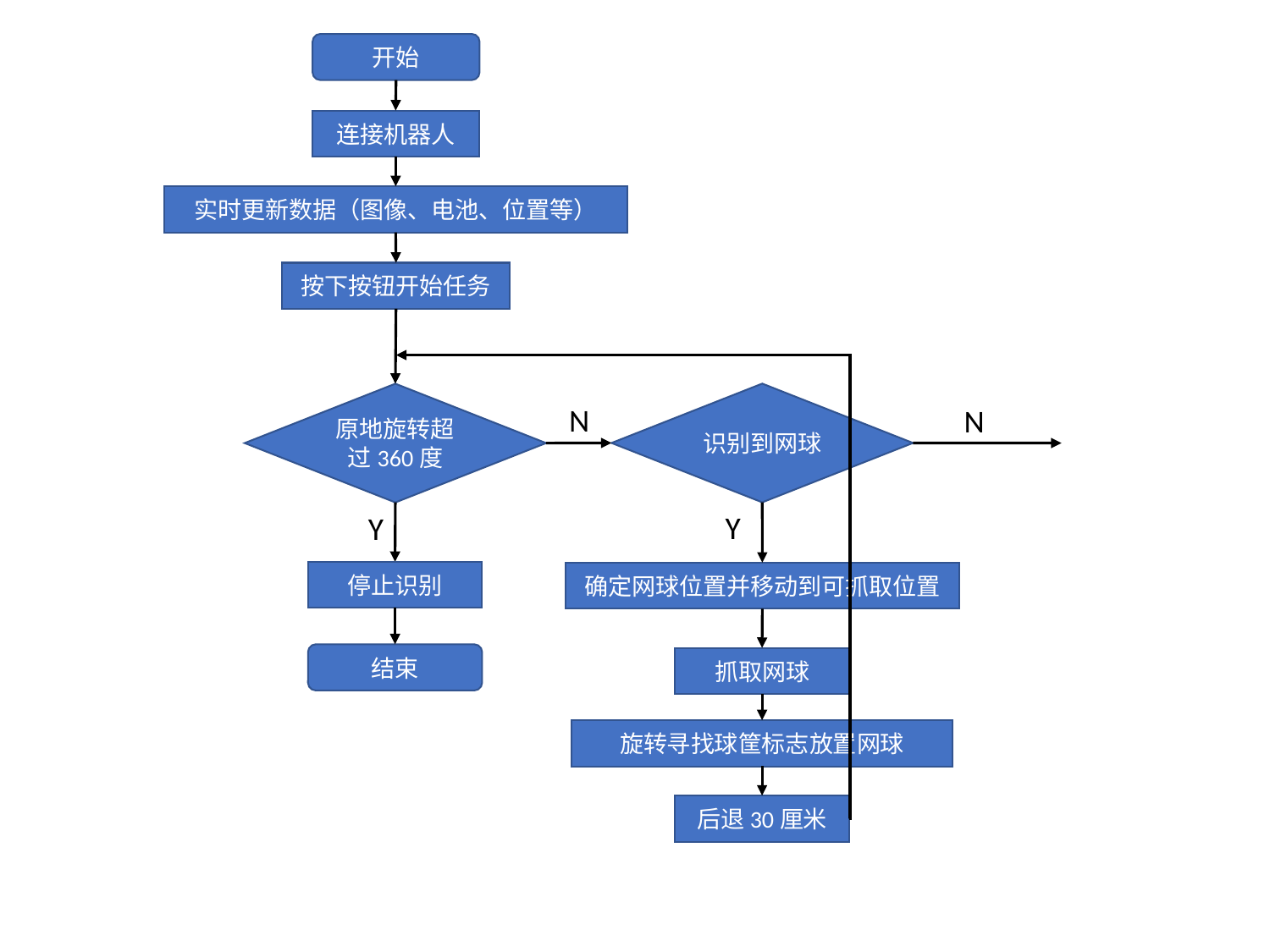

开始
连接机器人
实时更新数据（图像、电池、位置等）
按下按钮开始任务
识别到网球
原地旋转超过360度
N
N
Y
Y
停止识别
确定网球位置并移动到可抓取位置
结束
抓取网球
旋转寻找球筐标志放置网球
后退30厘米